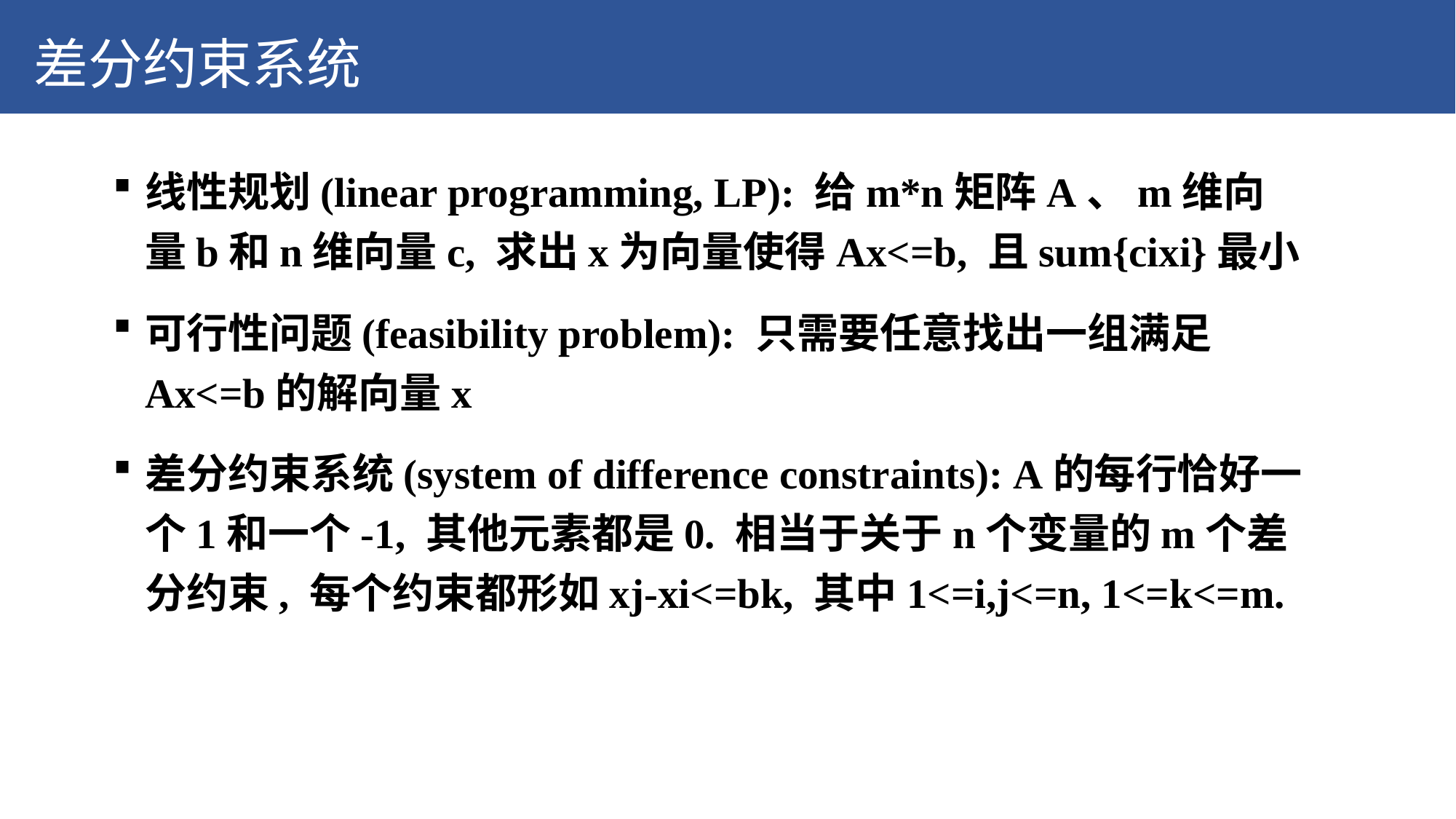

差分约束系统
线性规划(linear programming, LP): 给m*n矩阵A、m维向量b和n维向量c, 求出x为向量使得Ax<=b, 且sum{cixi}最小
可行性问题(feasibility problem): 只需要任意找出一组满足Ax<=b的解向量x
差分约束系统(system of difference constraints): A的每行恰好一个1和一个-1, 其他元素都是0. 相当于关于n个变量的m个差分约束, 每个约束都形如xj-xi<=bk, 其中1<=i,j<=n, 1<=k<=m.